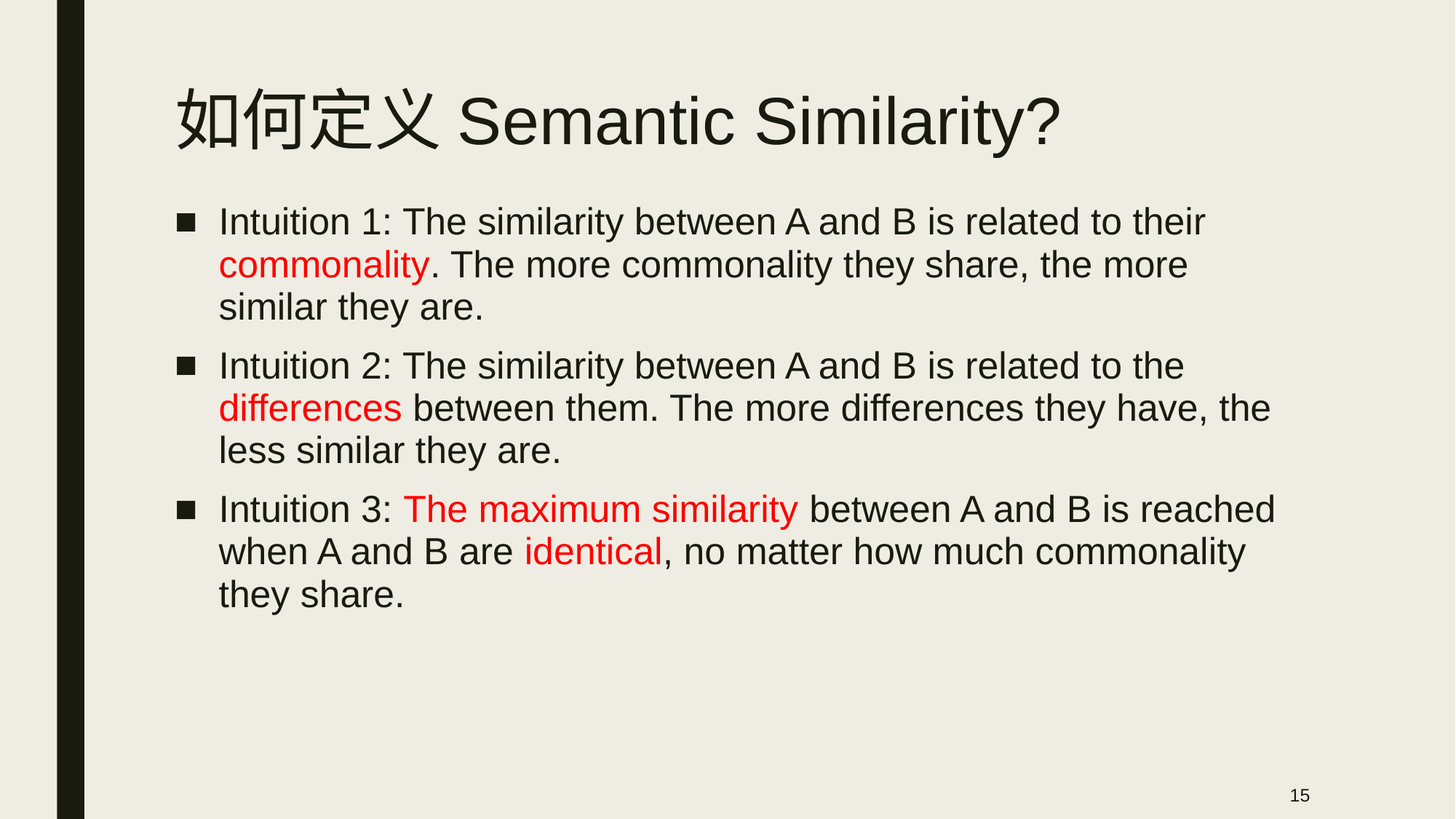

# 如何定义Semantic Similarity?
Intuition 1: The similarity between A and B is related to their commonality. The more commonality they share, the more similar they are.
Intuition 2: The similarity between A and B is related to the differences between them. The more differences they have, the less similar they are.
Intuition 3: The maximum similarity between A and B is reached when A and B are identical, no matter how much commonality they share.

15